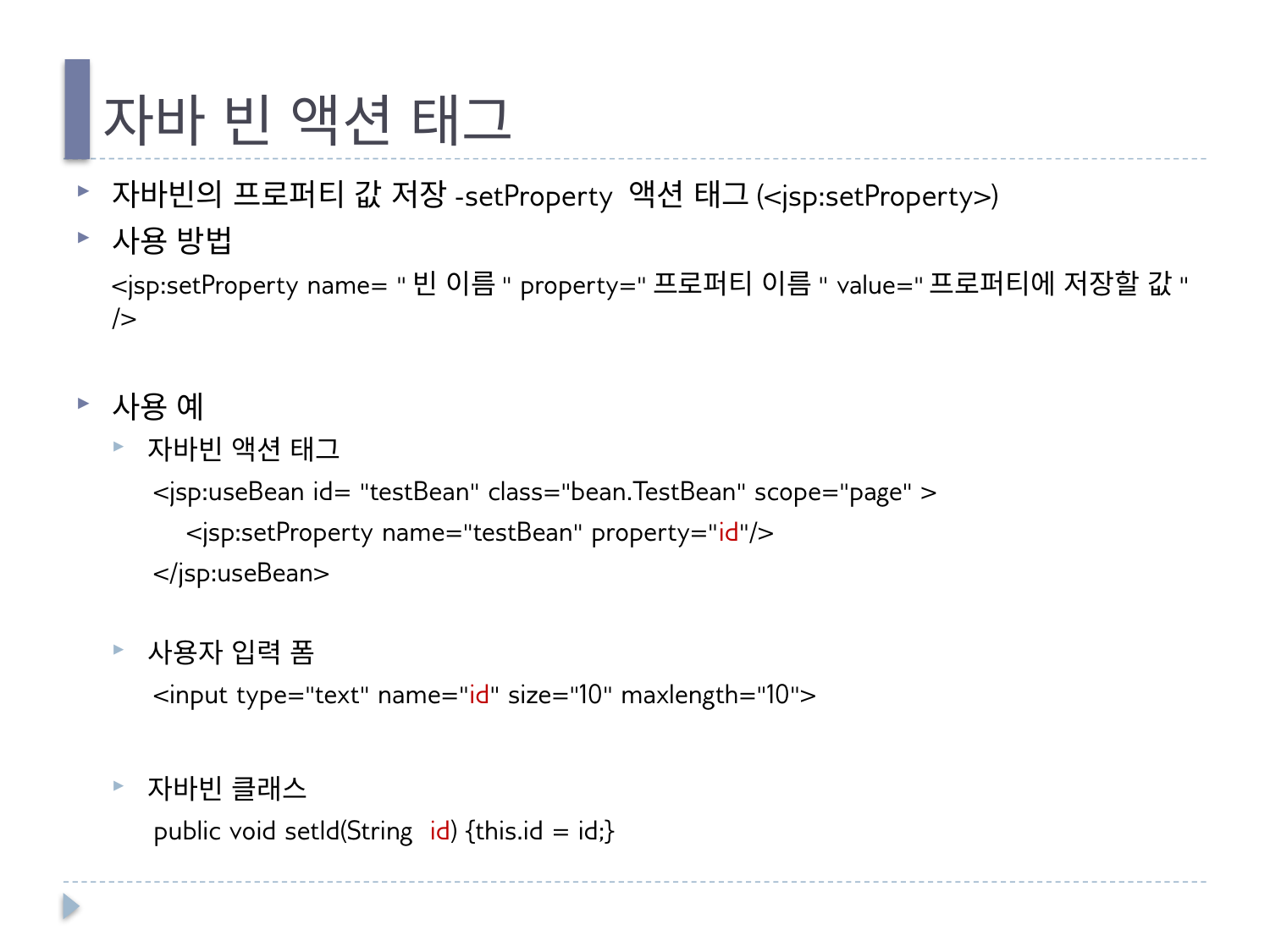

# 자바 빈 액션 태그
자바빈의 프로퍼티 값 저장-setProperty 액션 태그(<jsp:setProperty>)
사용 방법
<jsp:setProperty name= "빈 이름" property="프로퍼티 이름" value="프로퍼티에 저장할 값" />

사용 예
자바빈 액션 태그
<jsp:useBean id= "testBean" class="bean.TestBean" scope="page" >
    <jsp:setProperty name="testBean" property="id"/>
</jsp:useBean>

사용자 입력 폼
<input type="text" name="id" size="10" maxlength="10">

자바빈 클래스
public void setId(String  id) {this.id = id;}